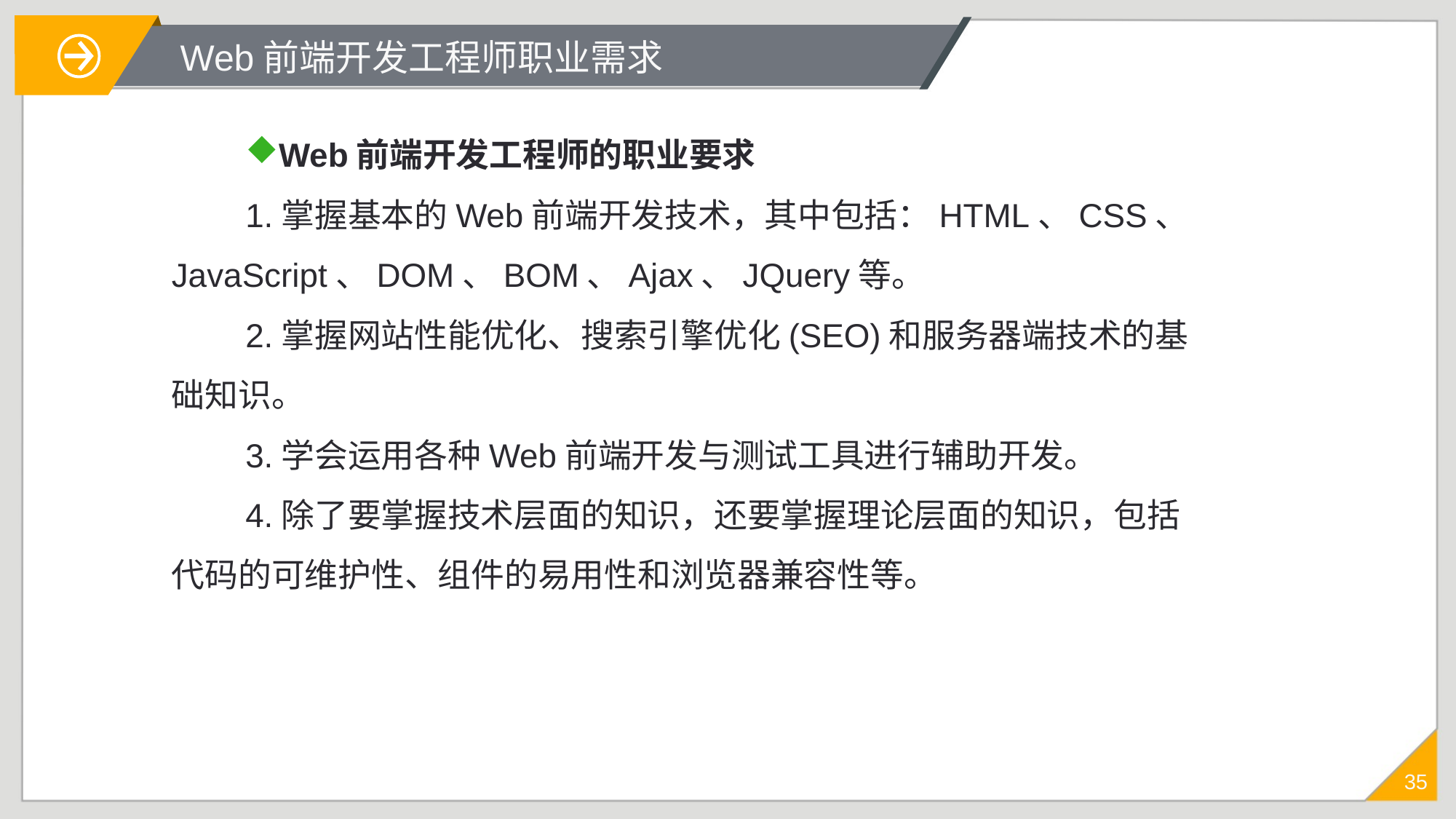

# Web前端开发工程师职业需求
Web前端开发工程师的职业要求
1.掌握基本的Web前端开发技术，其中包括：HTML、CSS、JavaScript、DOM、BOM、Ajax、JQuery等。
2.掌握网站性能优化、搜索引擎优化(SEO)和服务器端技术的基础知识。
3.学会运用各种Web前端开发与测试工具进行辅助开发。
4.除了要掌握技术层面的知识，还要掌握理论层面的知识，包括代码的可维护性、组件的易用性和浏览器兼容性等。